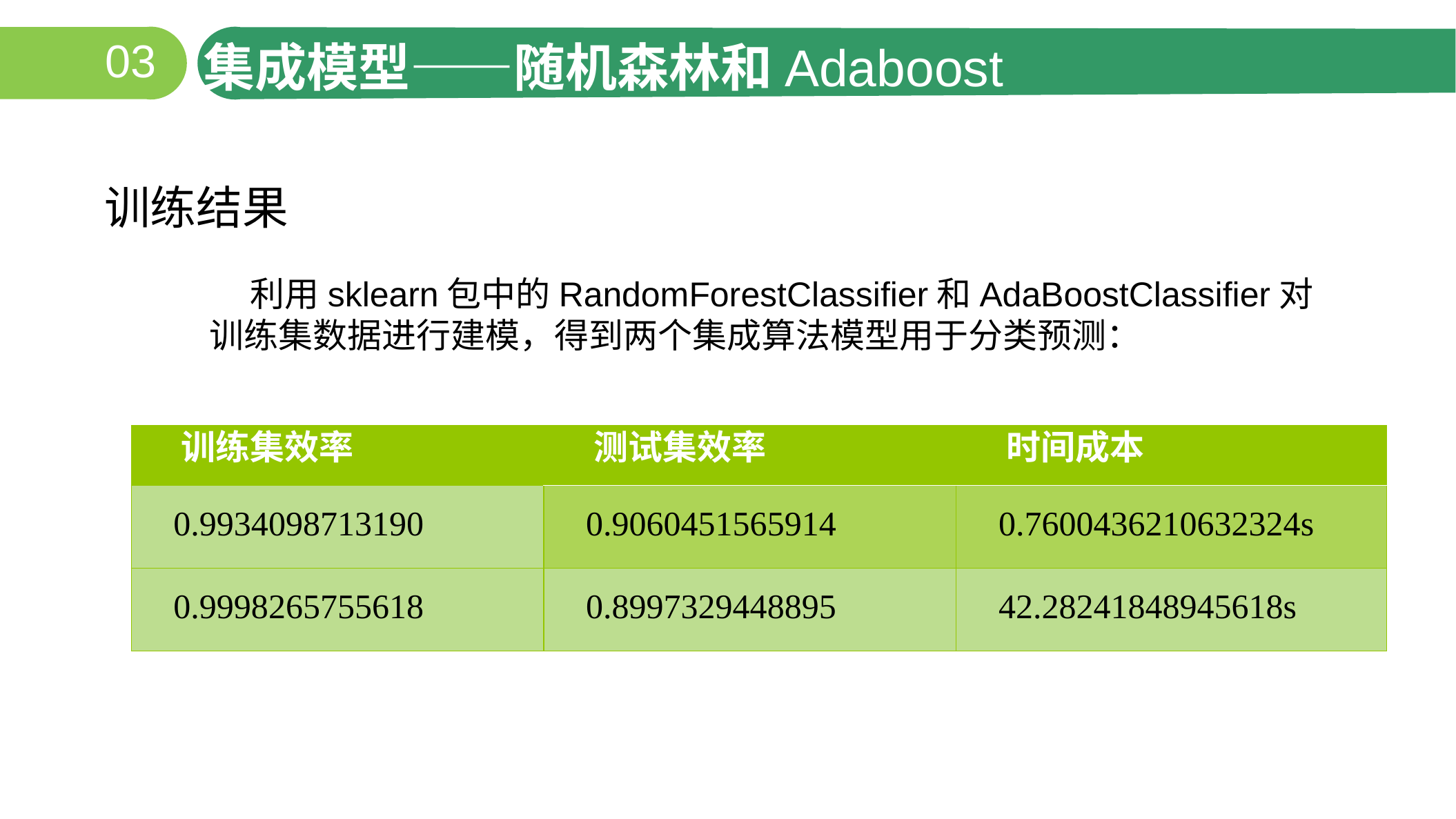

03

集成模型——随机森林和Adaboost
训练结果
  利用sklearn包中的RandomForestClassifier和AdaBoostClassifier对训练集数据进行建模，得到两个集成算法模型用于分类预测：

| 训练集效率 | 测试集效率 | 时间成本 |
| --- | --- | --- |
| 0.9934098713190 | 0.9060451565914 | 0.7600436210632324s |
| 0.9998265755618 | 0.8997329448895 | 42.28241848945618s |